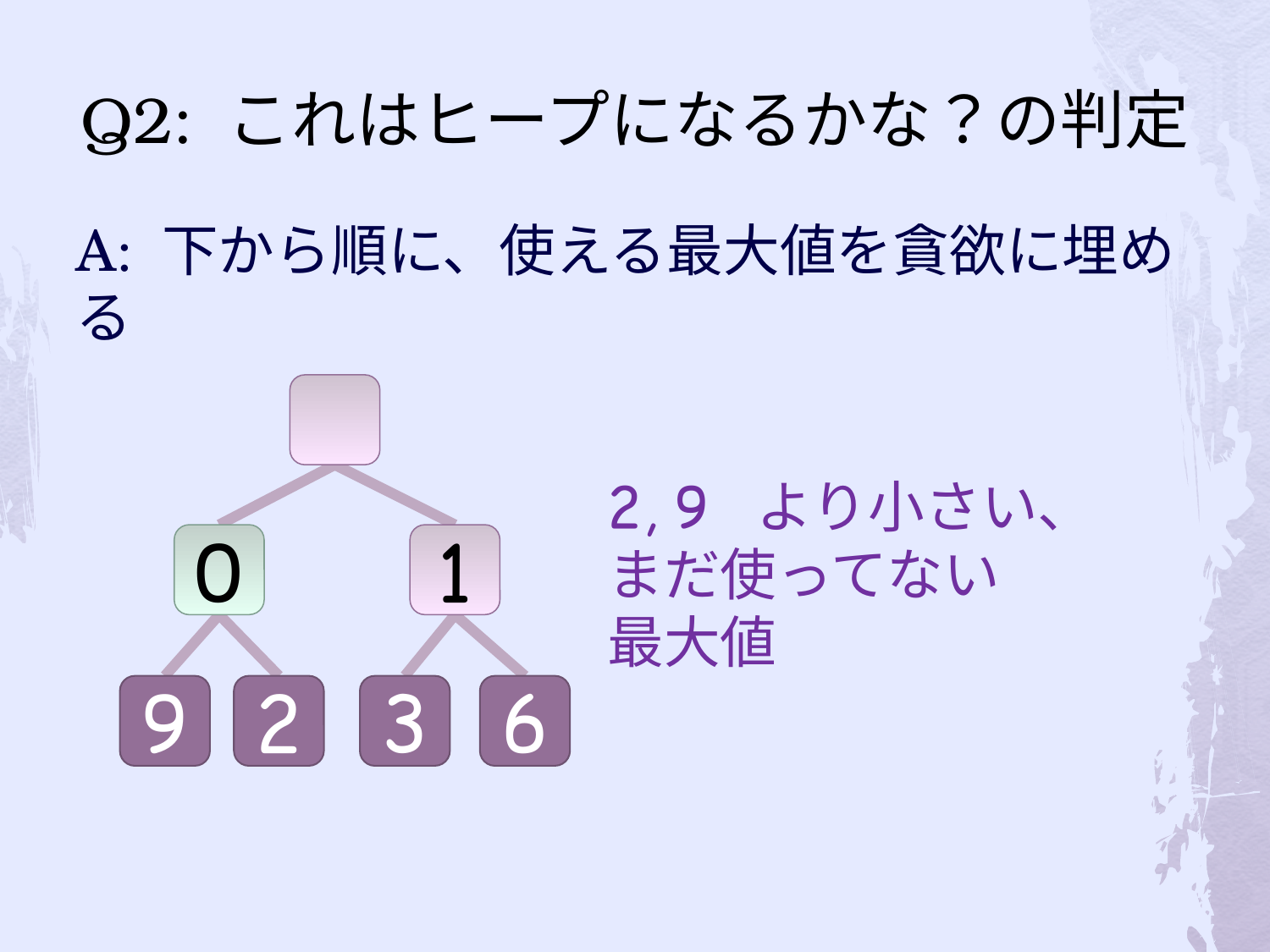

# Q2: これはヒープになるかな？の判定
A: 下から順に、使える最大値を貪欲に埋める

2, 9 より小さい、
まだ使ってない
最大値
0
1
9
2
3
6